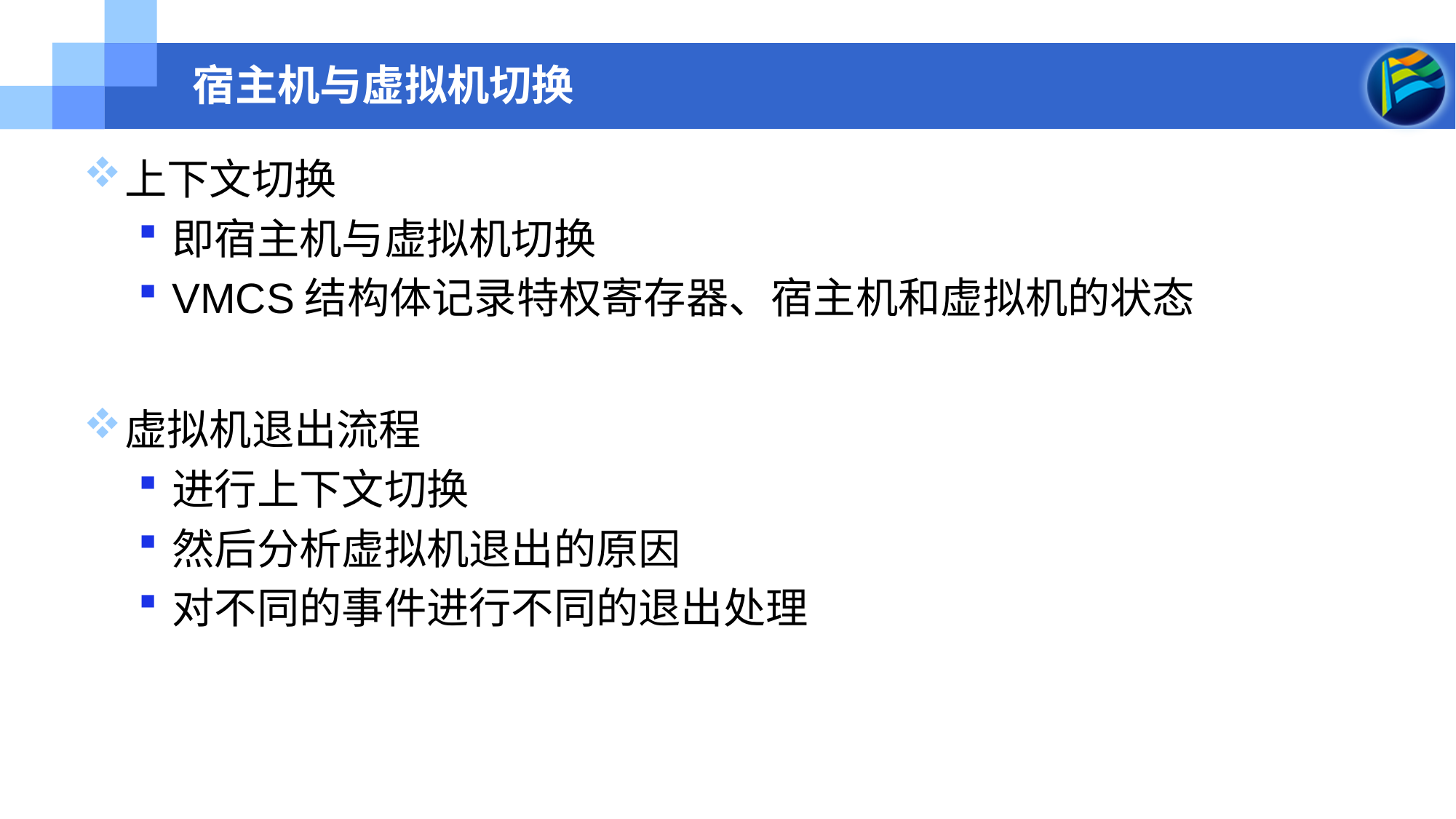

# 宿主机与虚拟机切换
上下文切换
即宿主机与虚拟机切换
VMCS结构体记录特权寄存器、宿主机和虚拟机的状态

虚拟机退出流程
进行上下文切换
然后分析虚拟机退出的原因
对不同的事件进行不同的退出处理

22